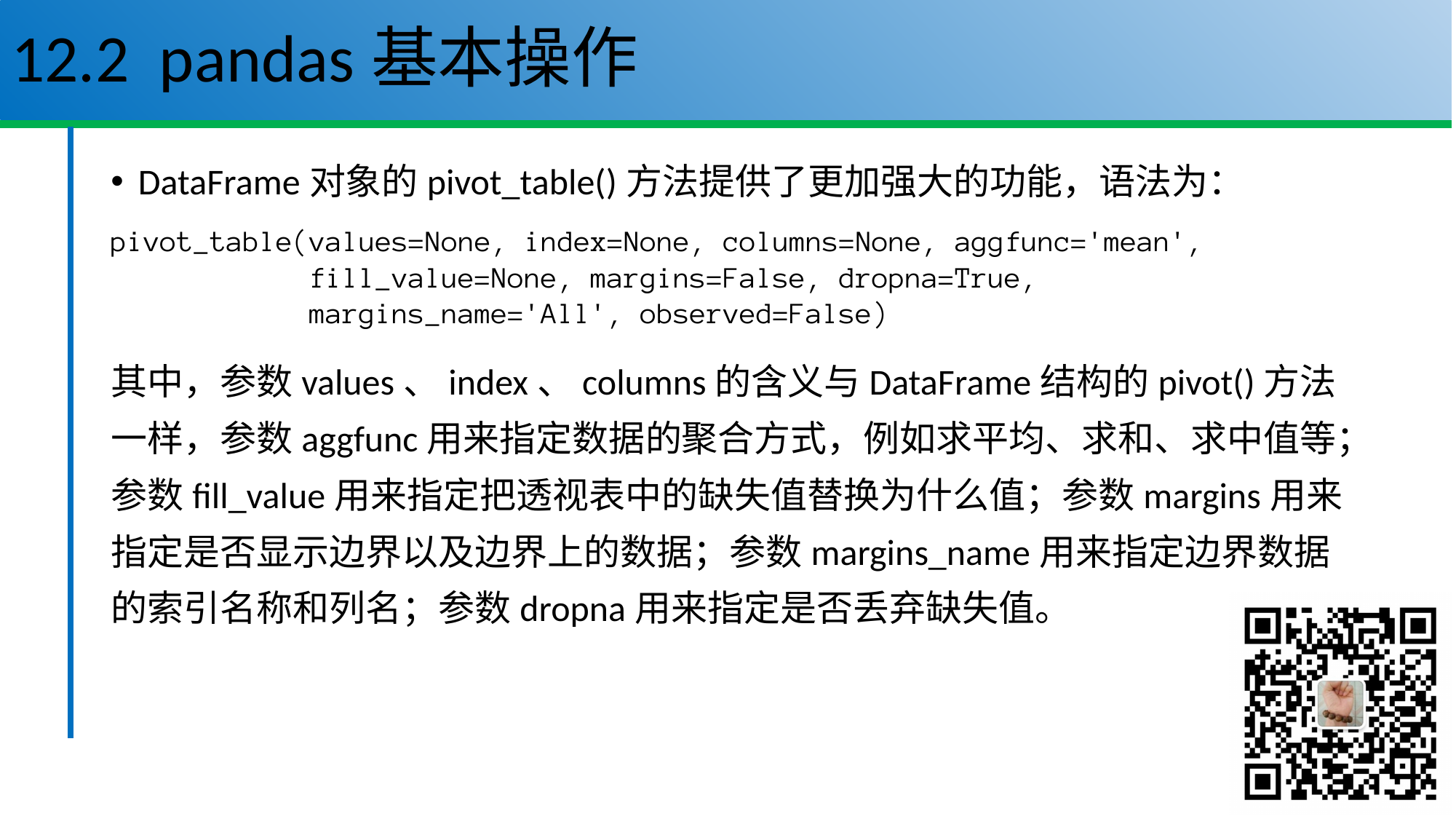

# 12.2  pandas基本操作
DataFrame对象的pivot_table()方法提供了更加强大的功能，语法为：
pivot_table(values=None, index=None, columns=None, aggfunc='mean',
            fill_value=None, margins=False, dropna=True,
            margins_name='All', observed=False)
其中，参数values、index、columns的含义与DataFrame结构的pivot()方法一样，参数aggfunc用来指定数据的聚合方式，例如求平均、求和、求中值等；参数fill_value用来指定把透视表中的缺失值替换为什么值；参数margins用来指定是否显示边界以及边界上的数据；参数margins_name用来指定边界数据的索引名称和列名；参数dropna用来指定是否丢弃缺失值。
92